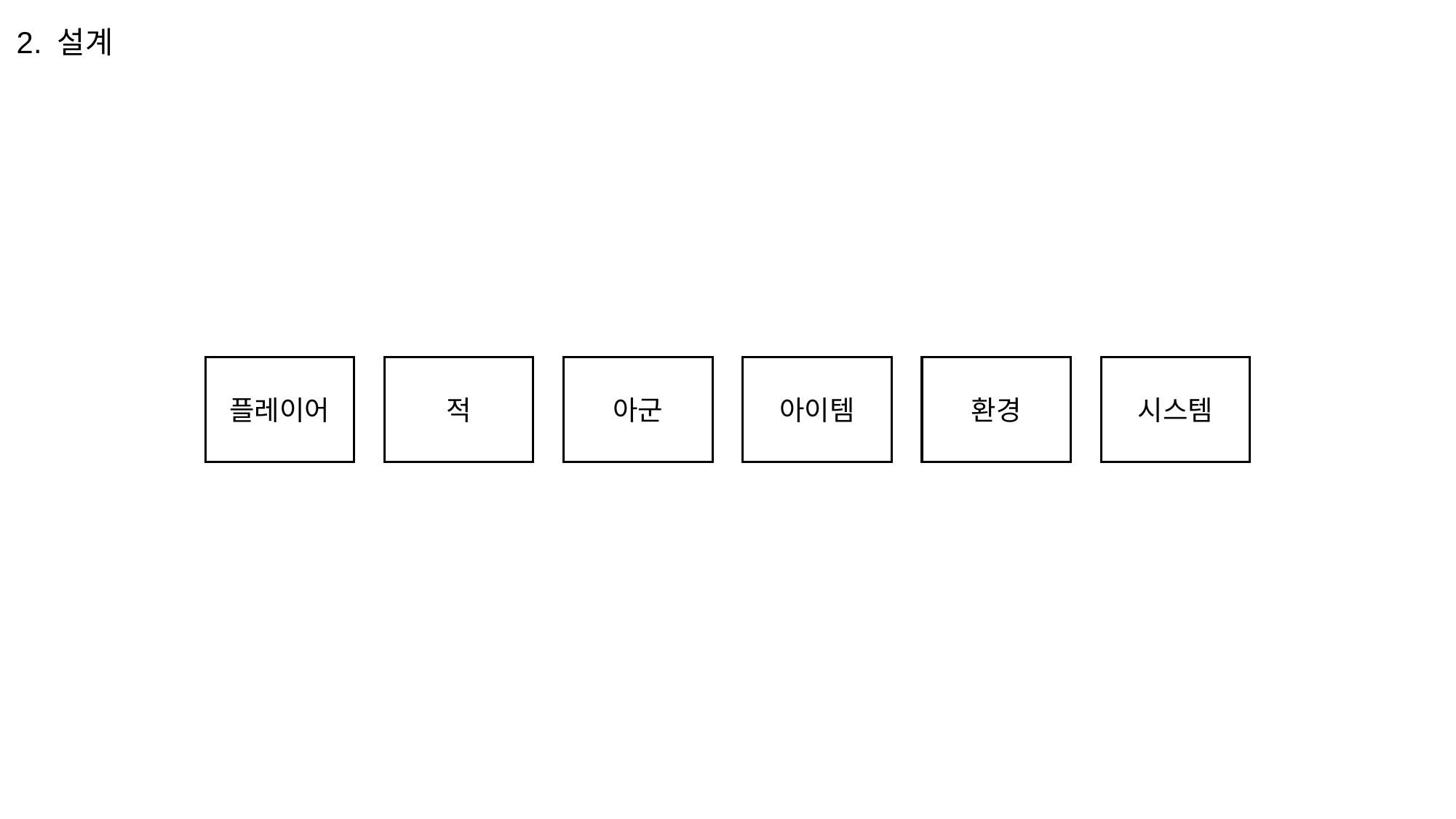

2. 설계
플레이어
적
아군
아이템
환경
시스템